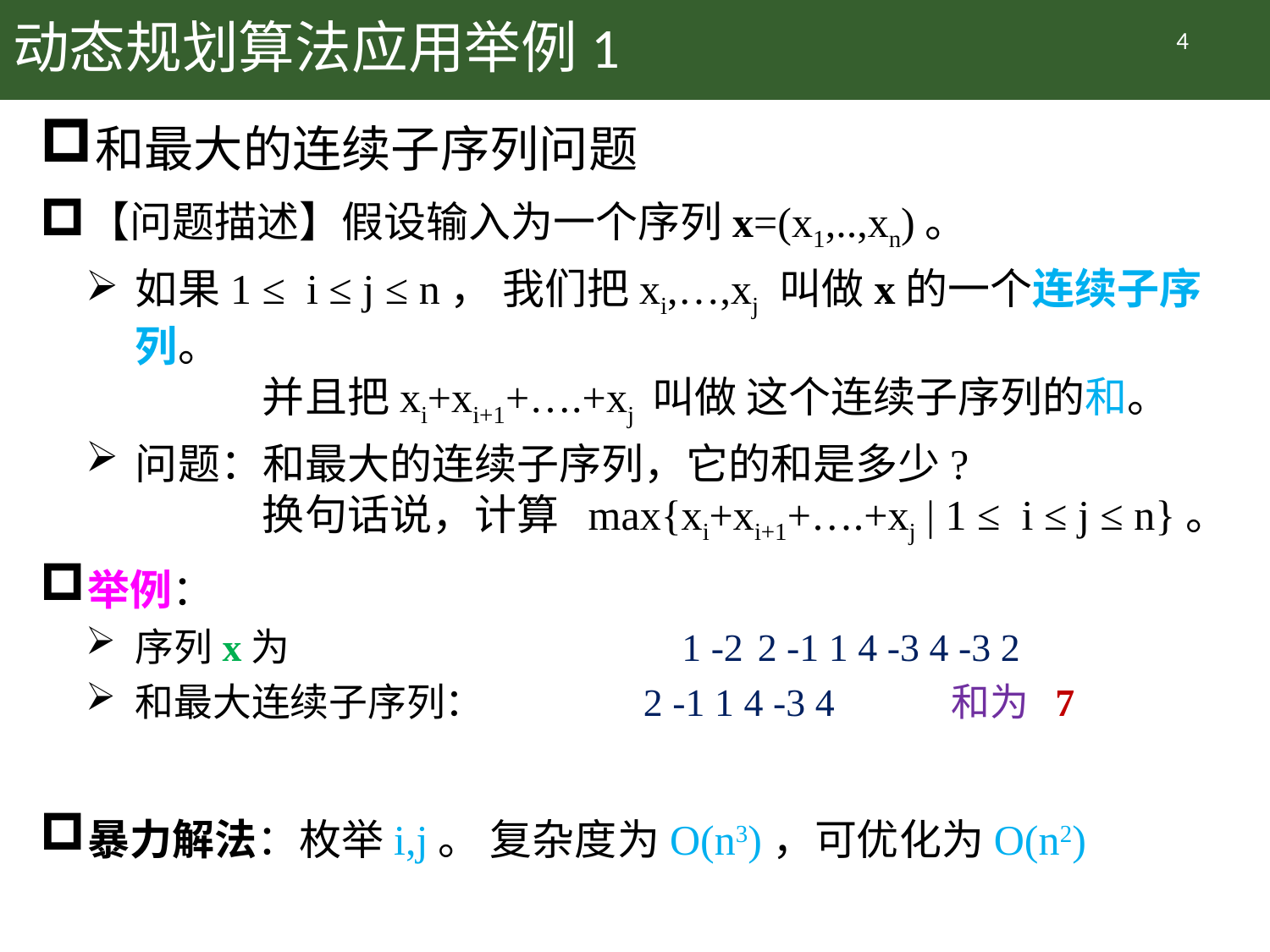

# 动态规划算法应用举例1
4
和最大的连续子序列问题
【问题描述】假设输入为一个序列x=(x1,..,xn)。
如果1 ≤  i ≤ j ≤ n， 我们把xi,…,xj 叫做x的一个连续子序列。
	并且把xi+xi+1+….+xj  叫做 这个连续子序列的和。
问题：和最大的连续子序列，它的和是多少?
	换句话说，计算  max{xi+xi+1+….+xj | 1 ≤  i ≤ j ≤ n}。
举例：
序列x为  		                  1 -2  2 -1 1 4 -3 4 -3 2
和最大连续子序列：       	2 -1 1 4 -3 4           和为  7

暴力解法：枚举i,j。 复杂度为O(n3)，可优化为O(n2)